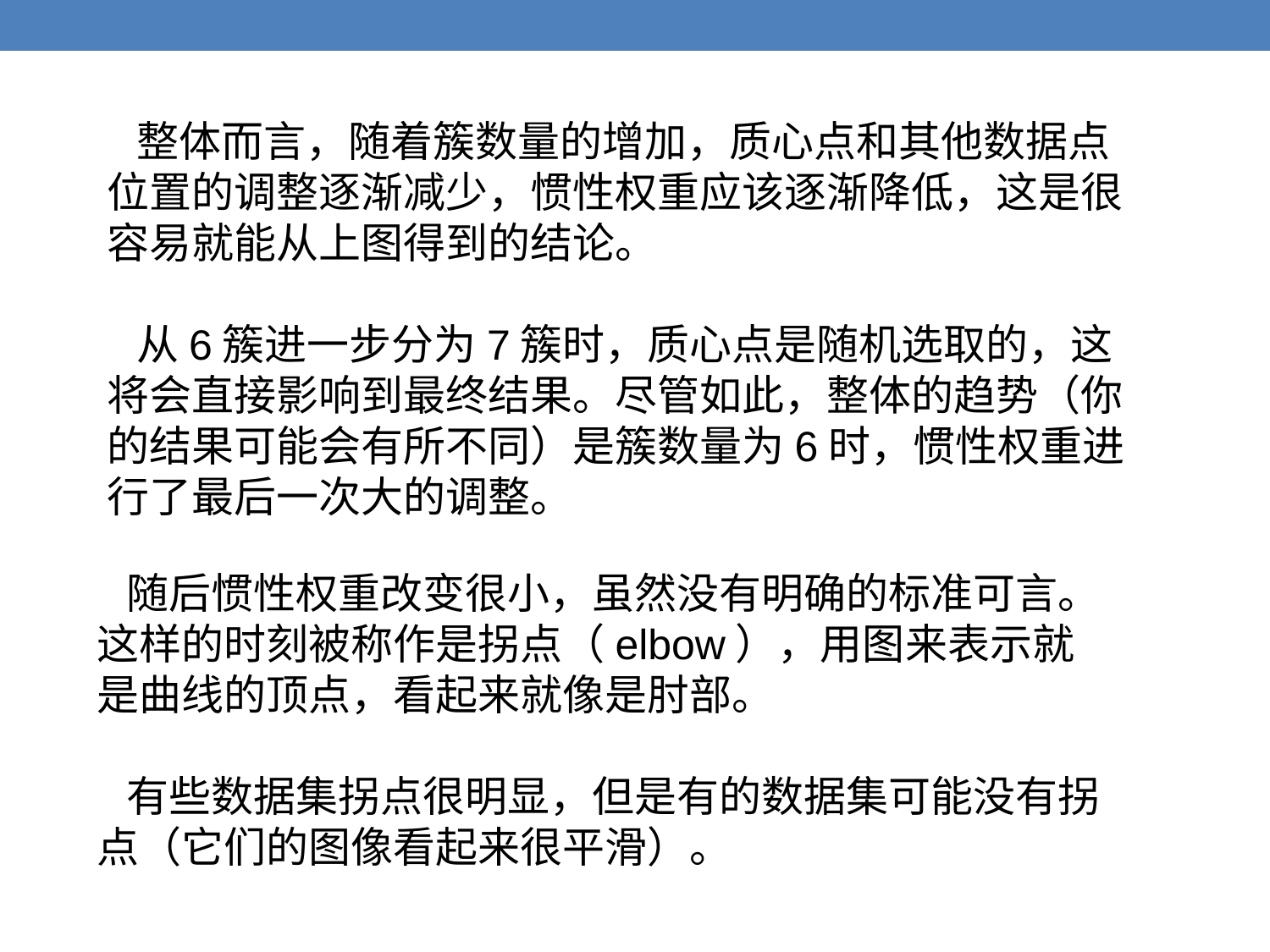

整体而言，随着簇数量的增加，质心点和其他数据点位置的调整逐渐减少，惯性权重应该逐渐降低，这是很容易就能从上图得到的结论。

  从6簇进一步分为7簇时，质心点是随机选取的，这将会直接影响到最终结果。尽管如此，整体的趋势（你的结果可能会有所不同）是簇数量为6时，惯性权重进行了最后一次大的调整。
  随后惯性权重改变很小，虽然没有明确的标准可言。这样的时刻被称作是拐点（elbow），用图来表示就是曲线的顶点，看起来就像是肘部。

  有些数据集拐点很明显，但是有的数据集可能没有拐点（它们的图像看起来很平滑）。